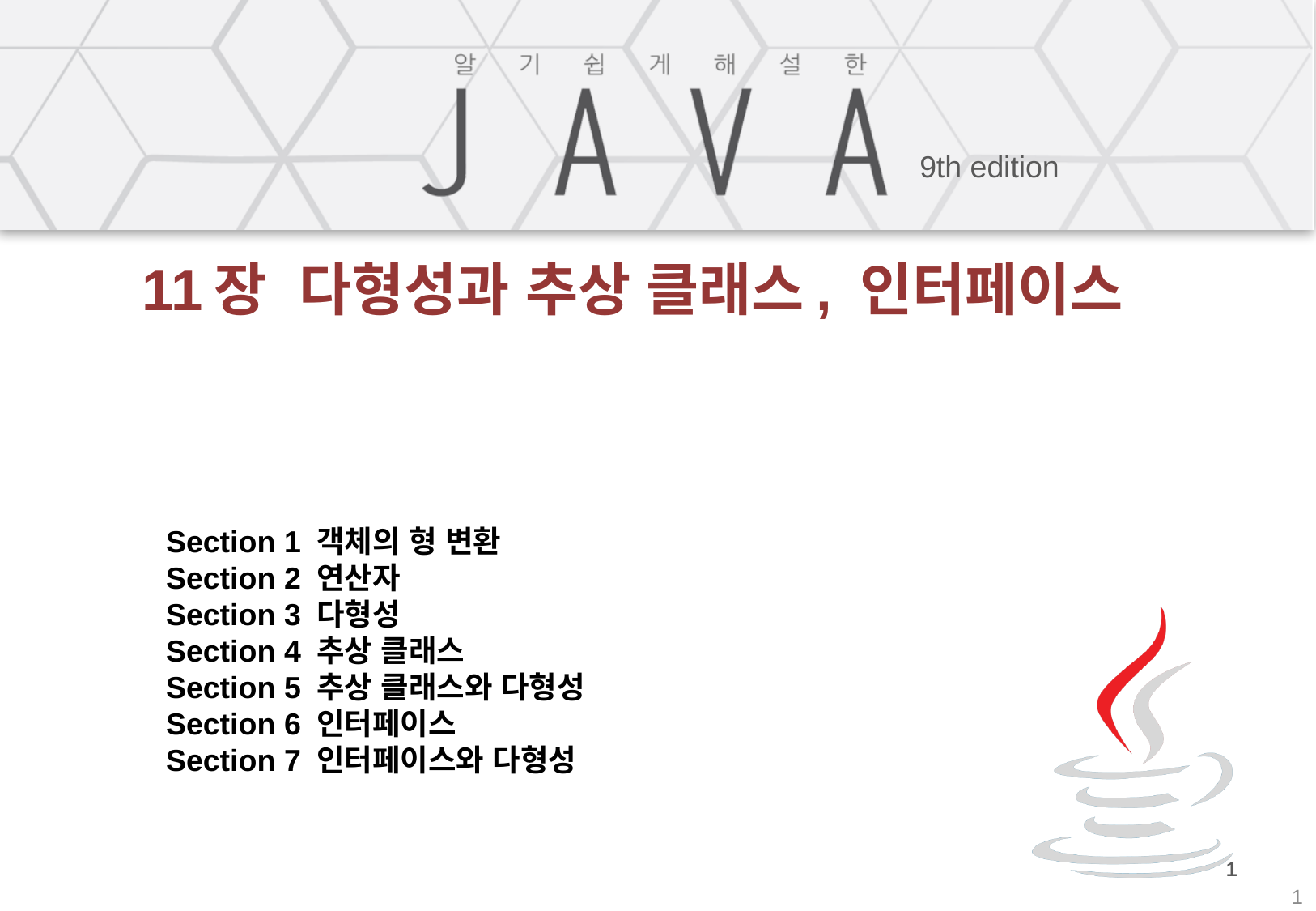

# 11장  다형성과 추상 클래스, 인터페이스

Section 1 객체의 형 변환
Section 2 연산자
Section 3 다형성
Section 4 추상 클래스
Section 5 추상 클래스와 다형성
Section 6 인터페이스
Section 7 인터페이스와 다형성
1
1